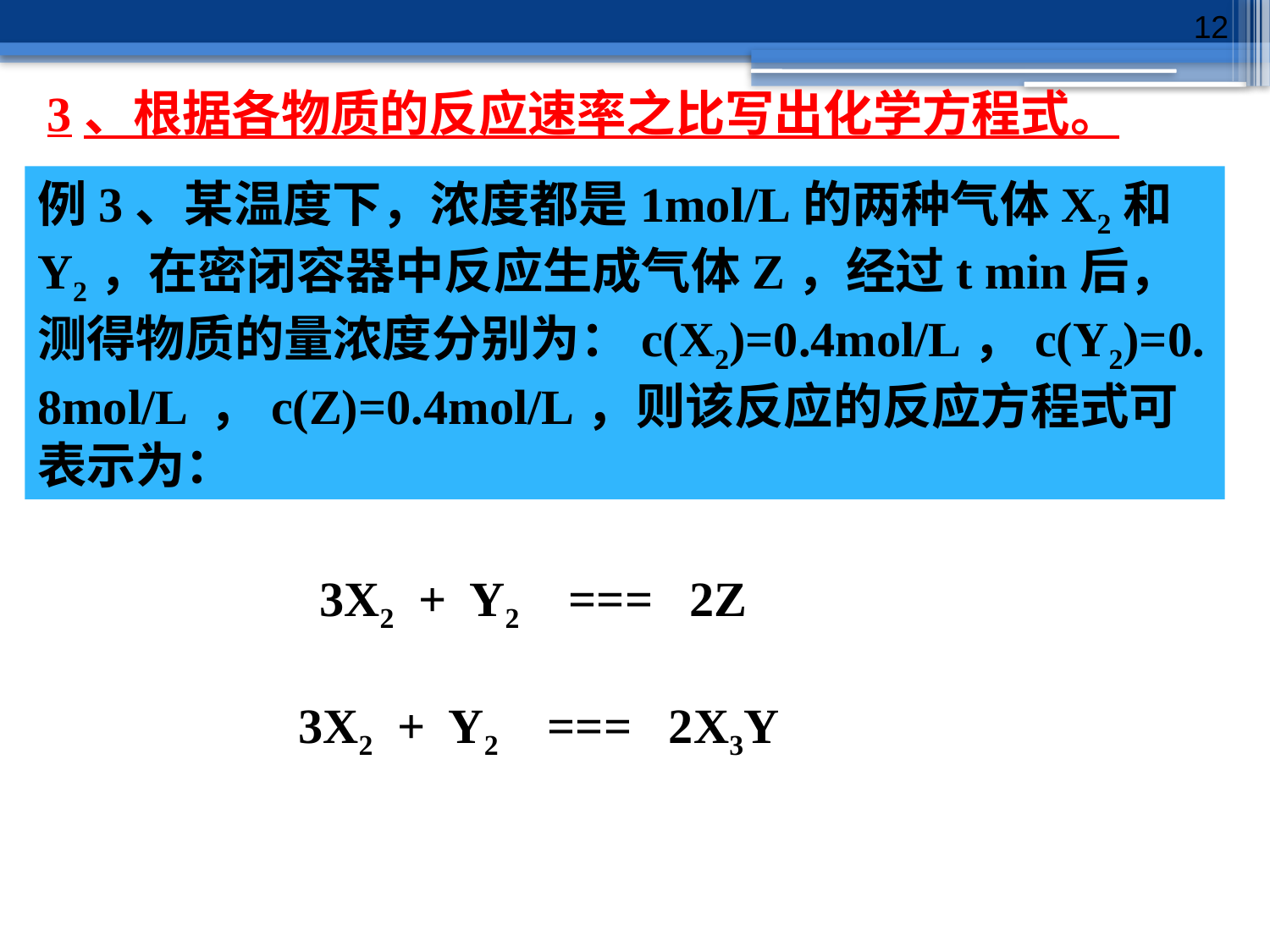

12
3、根据各物质的反应速率之比写出化学方程式。
例3、某温度下，浓度都是1mol/L的两种气体X2和Y2，在密闭容器中反应生成气体Z，经过t min后，测得物质的量浓度分别为：c(X2)=0.4mol/L，c(Y2)=0.8mol/L ，c(Z)=0.4mol/L，则该反应的反应方程式可表示为：
3X2  +  Y2    ===   2Z
3X2  +  Y2    ===   2X3Y